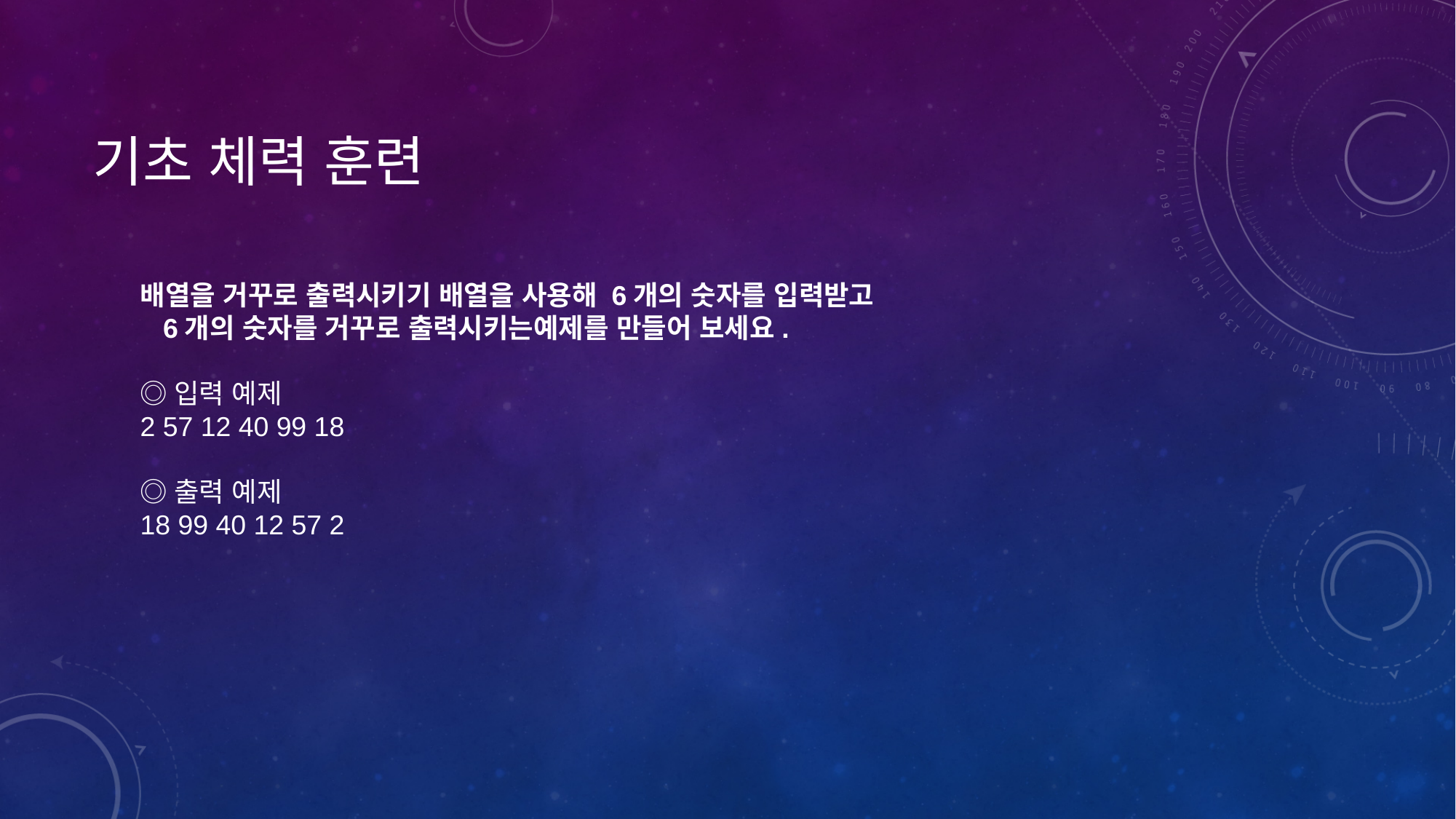

# 기초 체력 훈련
배열을 거꾸로 출력시키기 배열을 사용해 6개의 숫자를 입력받고
   6개의 숫자를 거꾸로 출력시키는예제를 만들어 보세요.

◎입력 예제
2 57 12 40 99 18

◎출력 예제
18 99 40 12 57 2